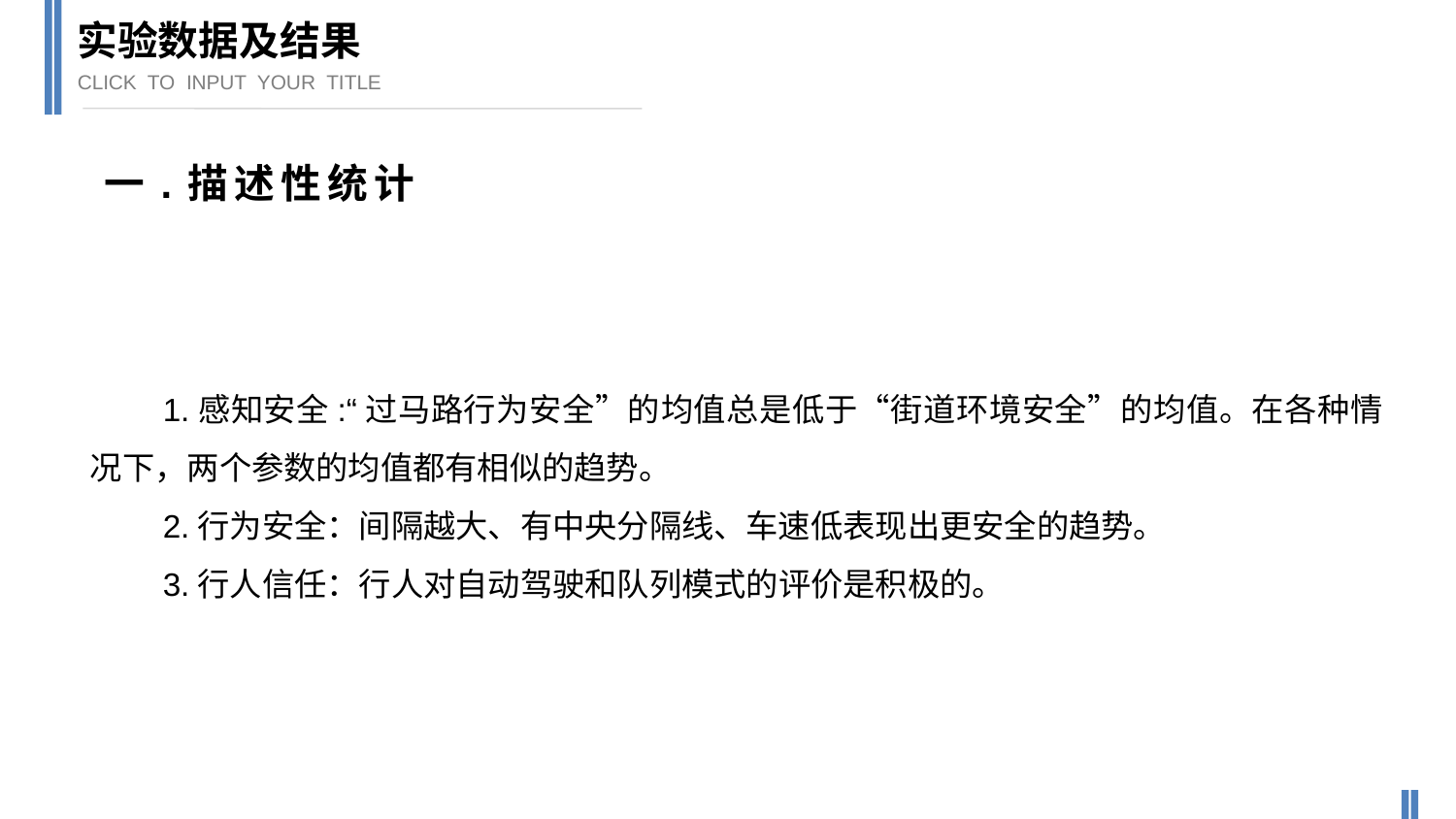

实验数据及结果
CLICK  TO  INPUT  YOUR  TITLE
一.描述性统计
1.感知安全:“过马路行为安全”的均值总是低于“街道环境安全”的均值。在各种情况下，两个参数的均值都有相似的趋势。
2.行为安全：间隔越大、有中央分隔线、车速低表现出更安全的趋势。
3.行人信任：行人对自动驾驶和队列模式的评价是积极的。